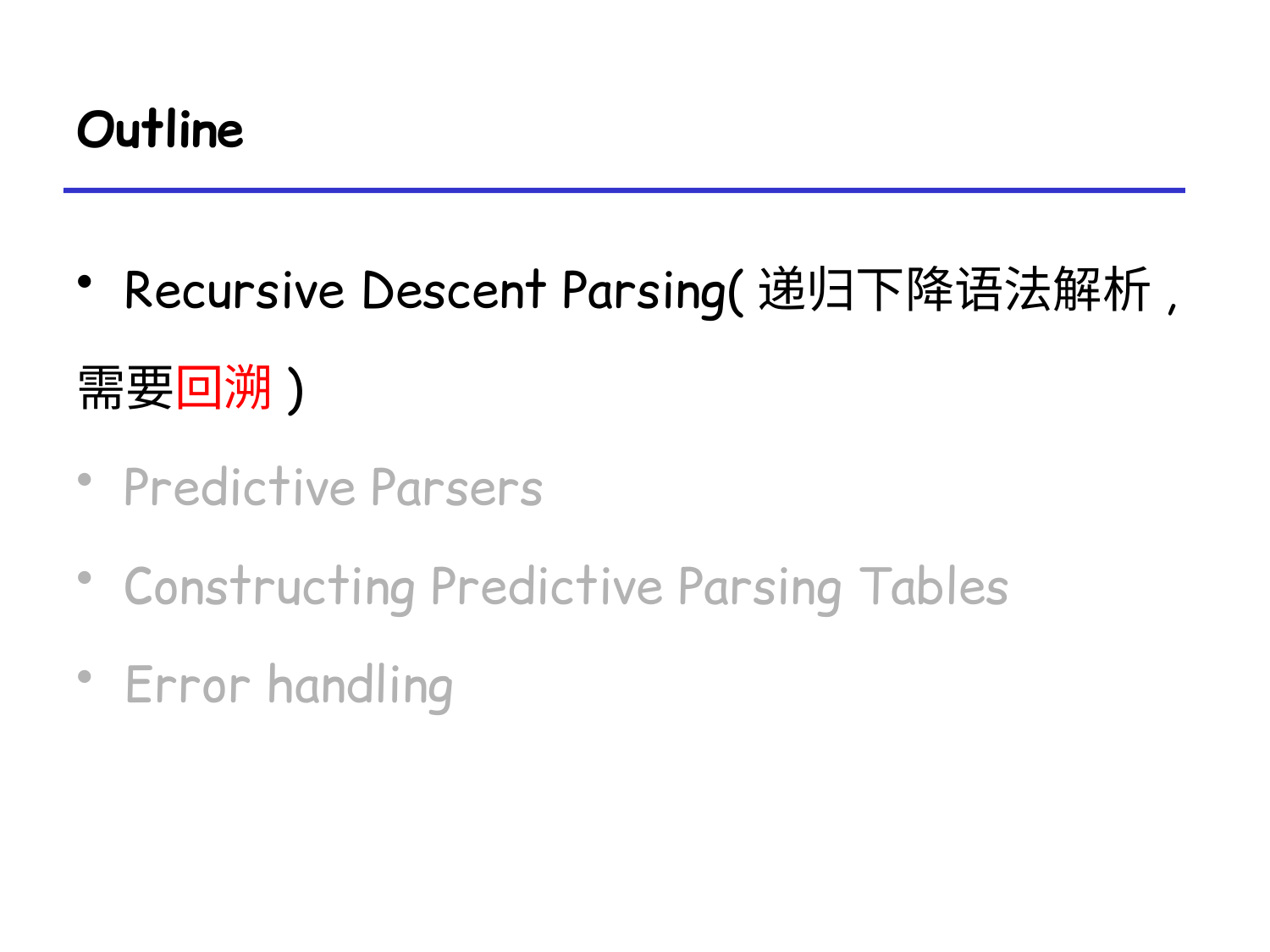

# Outline
Recursive Descent Parsing(递归下降语法解析,
需要回溯)
Predictive Parsers
Constructing Predictive Parsing Tables
Error handling
67